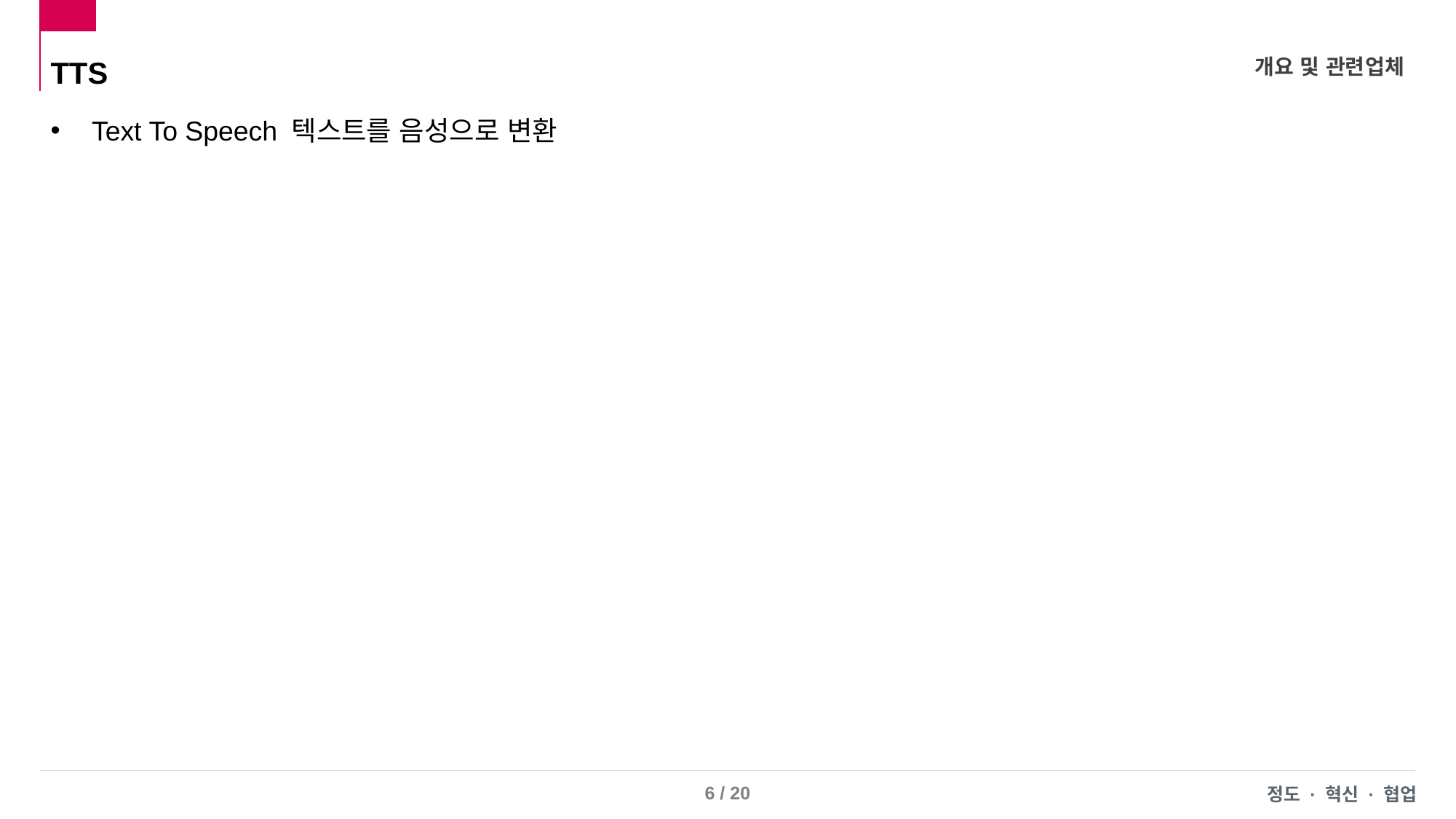

TTS
개요 및 관련업체
Text To Speech 텍스트를 음성으로 변환